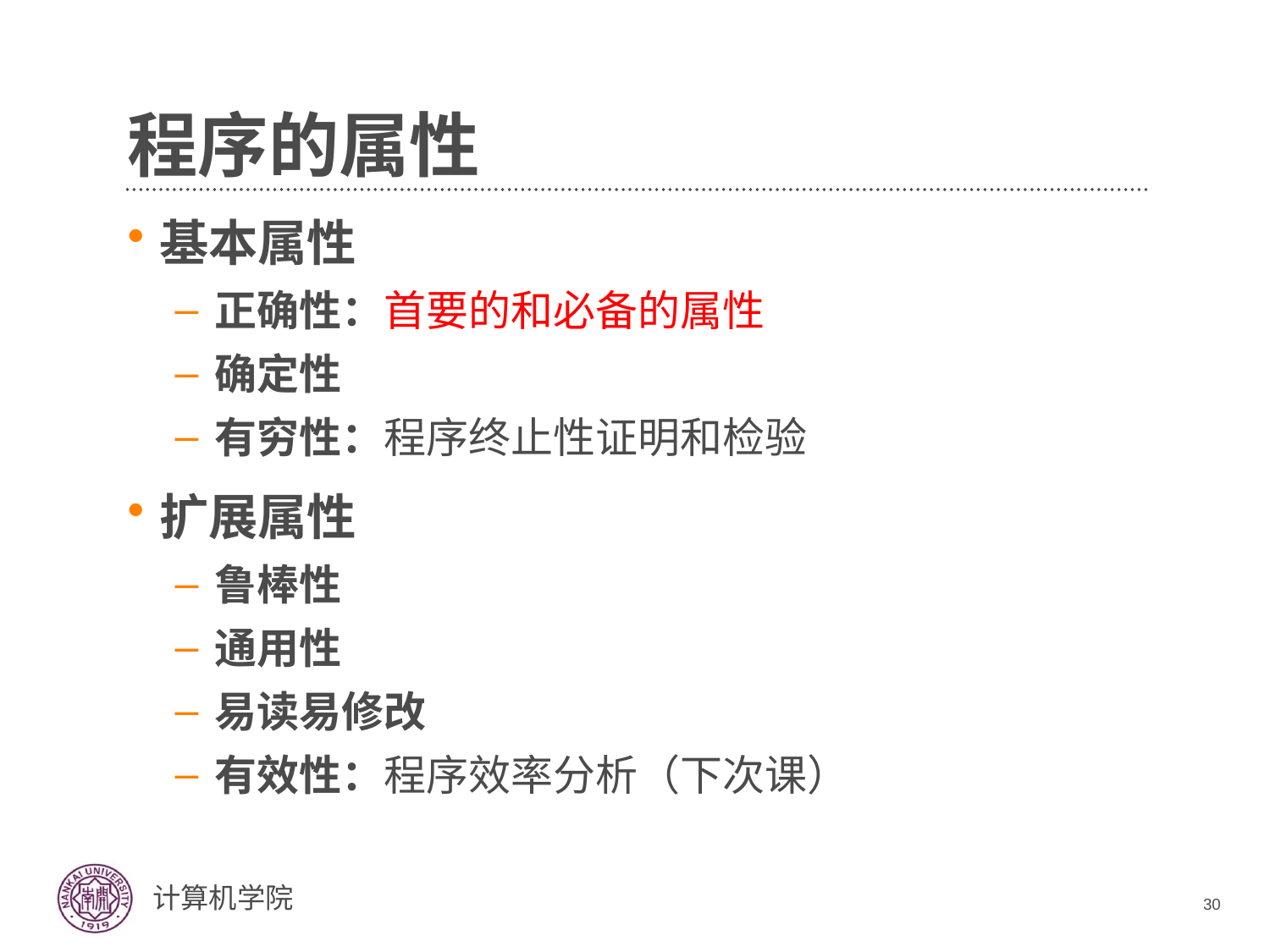

# 程序的属性
基本属性
正确性：首要的和必备的属性
确定性
有穷性：程序终止性证明和检验
扩展属性
鲁棒性
通用性
易读易修改
有效性：程序效率分析（下次课）
30